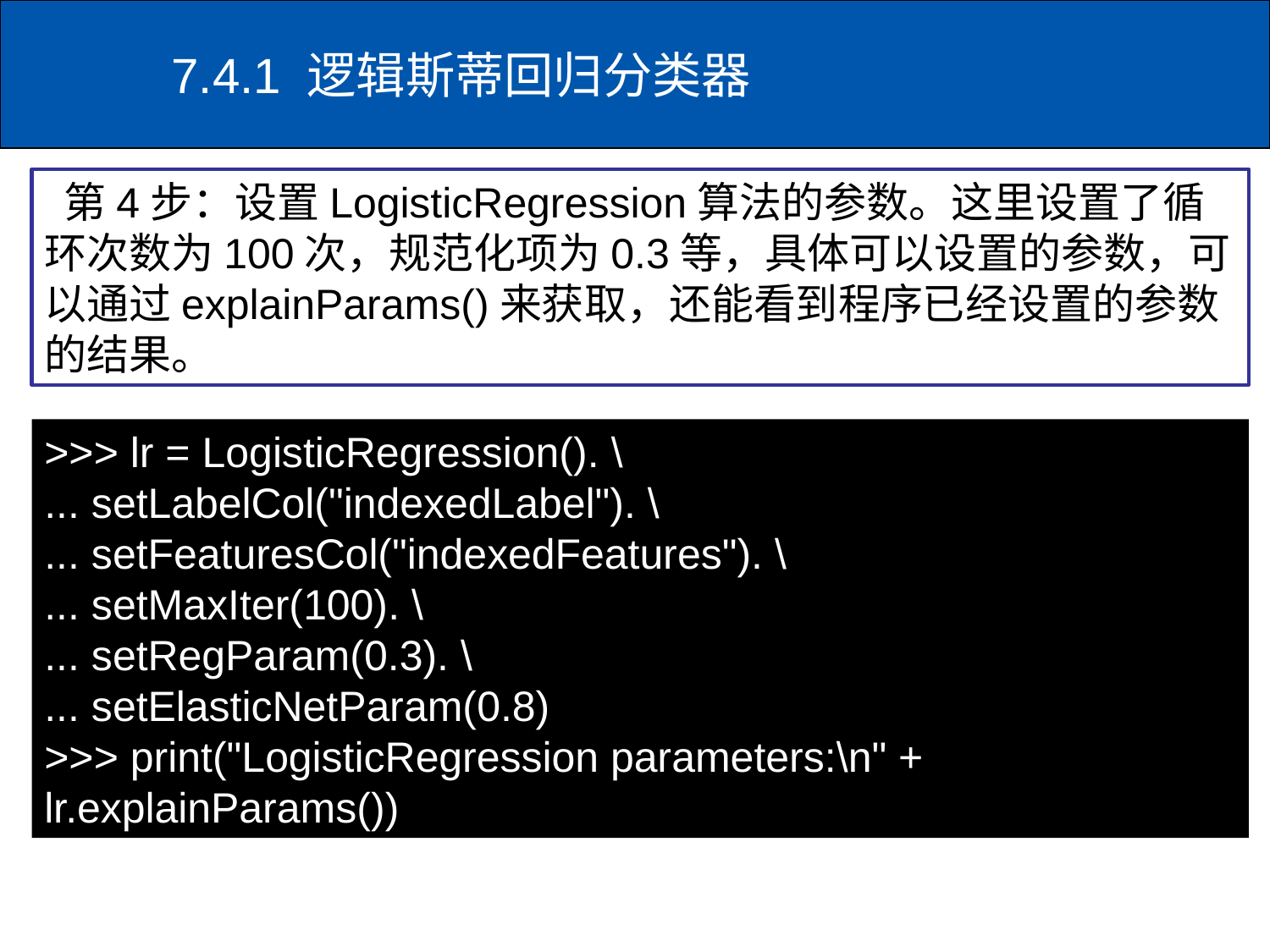

# 7.4.1 逻辑斯蒂回归分类器
 第4步：设置LogisticRegression算法的参数。这里设置了循环次数为100次，规范化项为0.3等，具体可以设置的参数，可以通过explainParams()来获取，还能看到程序已经设置的参数的结果。
>>> lr = LogisticRegression(). \
... setLabelCol("indexedLabel"). \
... setFeaturesCol("indexedFeatures"). \
... setMaxIter(100). \
... setRegParam(0.3). \
... setElasticNetParam(0.8)
>>> print("LogisticRegression parameters:\n" + lr.explainParams())